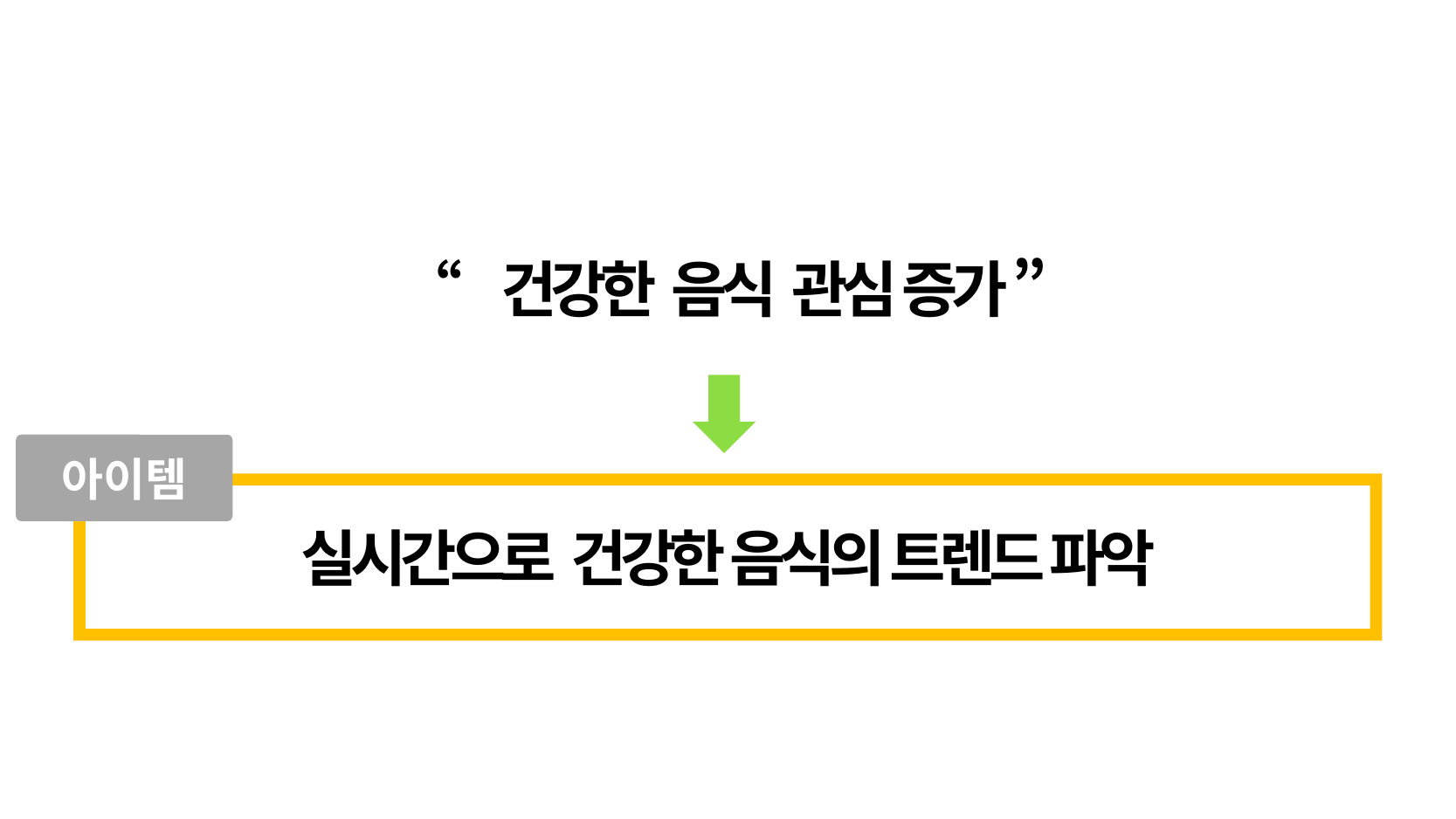

“  건강한  음식  관심 증가 ”

아이템

실시간으로  건강한 음식의 트렌드 파악